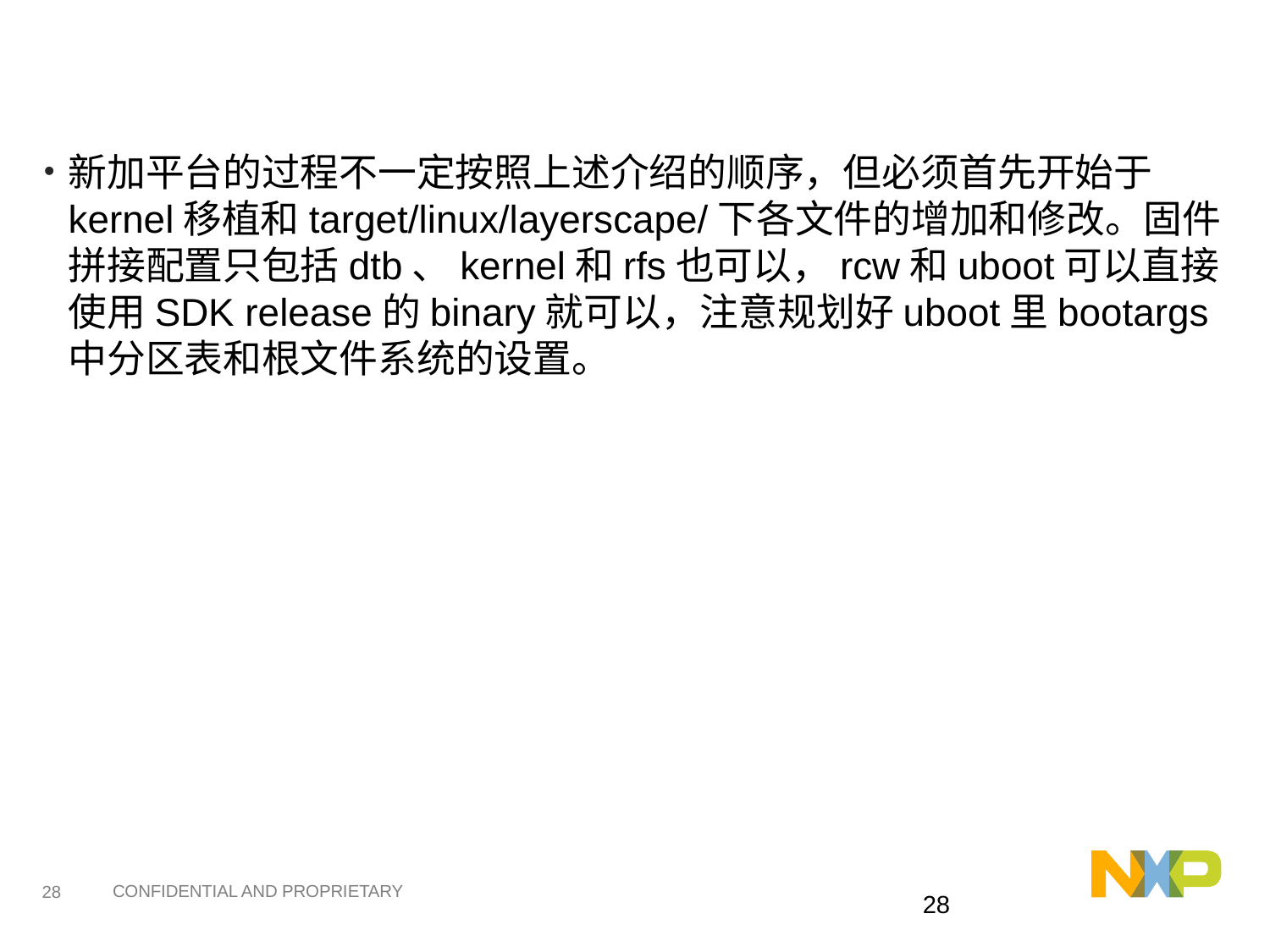

#
新加平台的过程不一定按照上述介绍的顺序，但必须首先开始于kernel移植和target/linux/layerscape/下各文件的增加和修改。固件拼接配置只包括dtb、kernel和rfs也可以，rcw和uboot可以直接使用SDK release的binary就可以，注意规划好uboot里bootargs中分区表和根文件系统的设置。
28